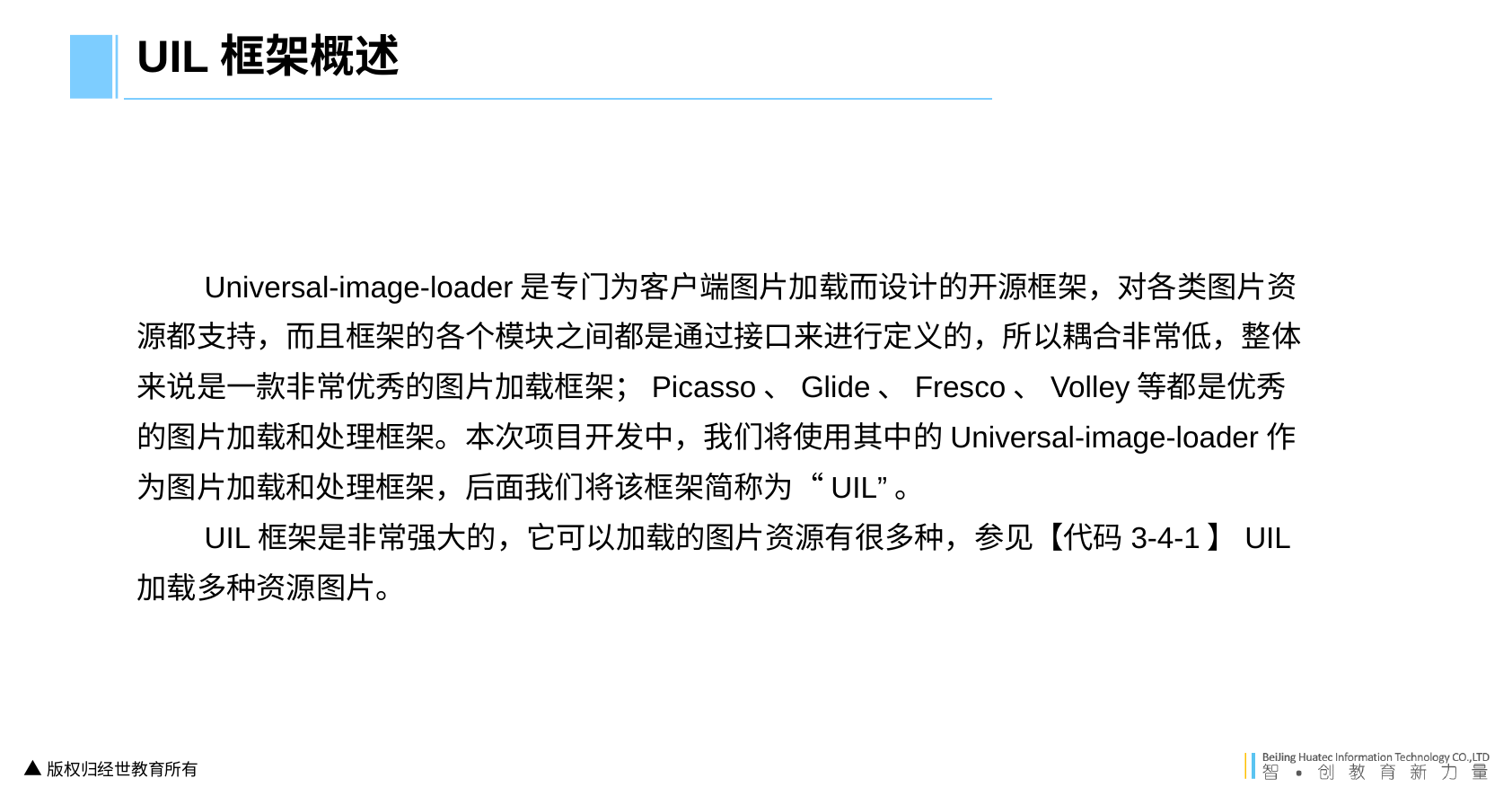

UIL框架概述

Universal-image-loader是专门为客户端图片加载而设计的开源框架，对各类图片资源都支持，而且框架的各个模块之间都是通过接口来进行定义的，所以耦合非常低，整体来说是一款非常优秀的图片加载框架；Picasso、Glide、Fresco、Volley等都是优秀的图片加载和处理框架。本次项目开发中，我们将使用其中的Universal-image-loader作为图片加载和处理框架，后面我们将该框架简称为“UIL”。
UIL框架是非常强大的，它可以加载的图片资源有很多种，参见【代码3-4-1】UIL加载多种资源图片。